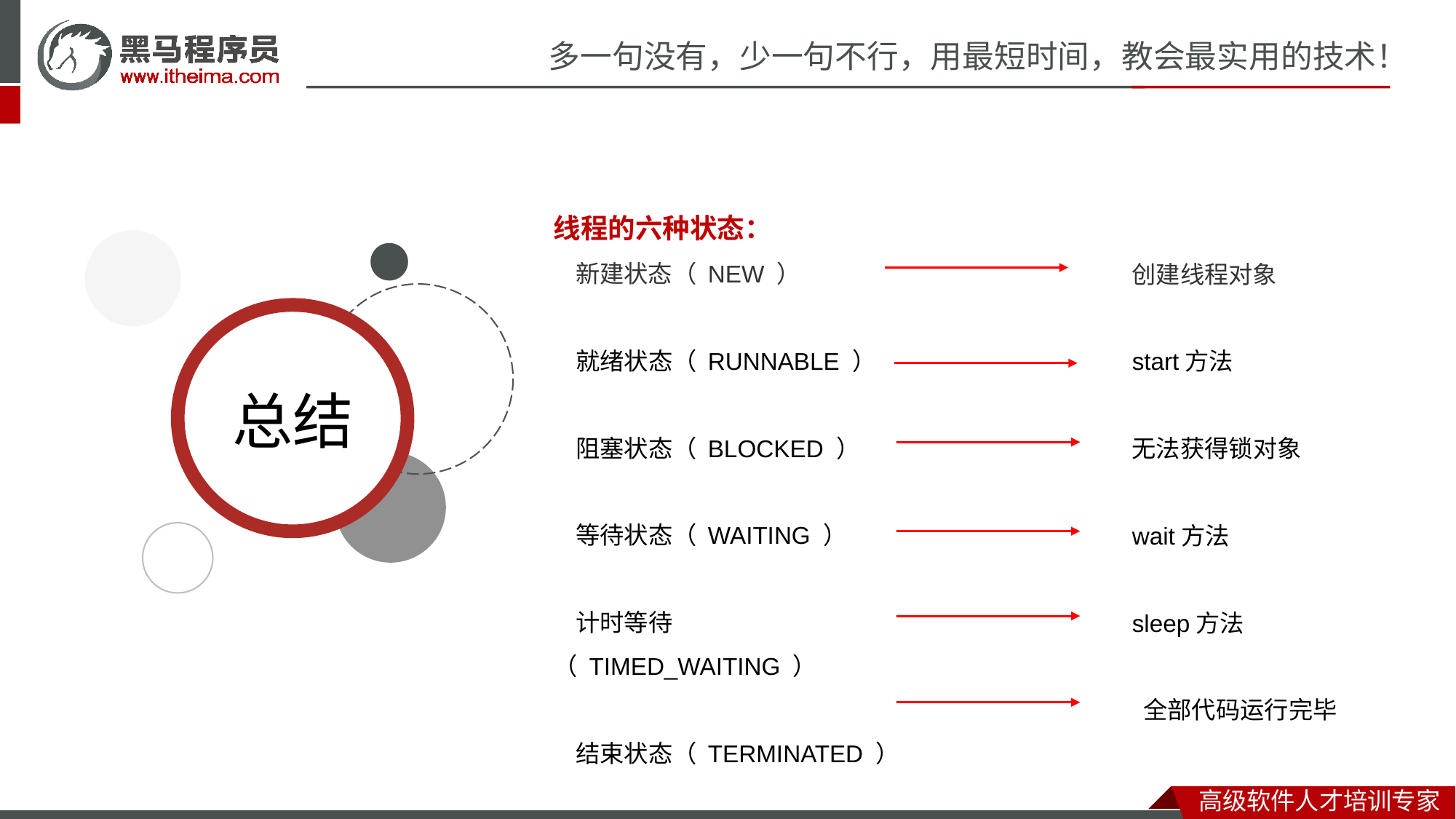

线程的六种状态：
   新建状态（ NEW ）

   就绪状态（ RUNNABLE ）

   阻塞状态（ BLOCKED ）

   等待状态（ WAITING ）

   计时等待（ TIMED_WAITING ）

   结束状态（ TERMINATED ）
创建线程对象

start方法

无法获得锁对象

wait方法

sleep方法

 全部代码运行完毕